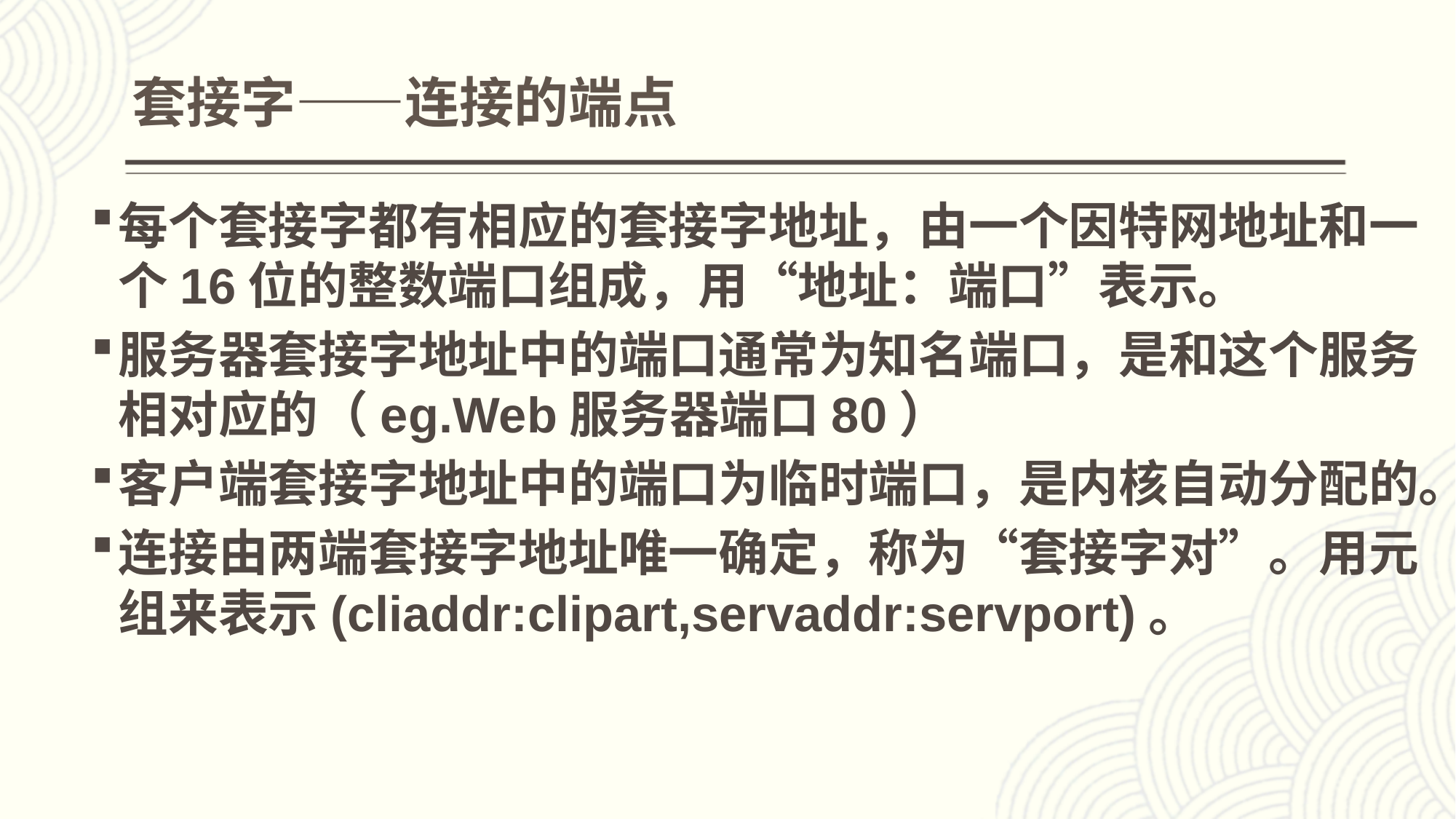

# 套接字——连接的端点
每个套接字都有相应的套接字地址，由一个因特网地址和一个16位的整数端口组成，用“地址：端口”表示。
服务器套接字地址中的端口通常为知名端口，是和这个服务相对应的（eg.Web服务器端口80）
客户端套接字地址中的端口为临时端口，是内核自动分配的。
连接由两端套接字地址唯一确定，称为“套接字对”。用元组来表示(cliaddr:clipart,servaddr:servport)。